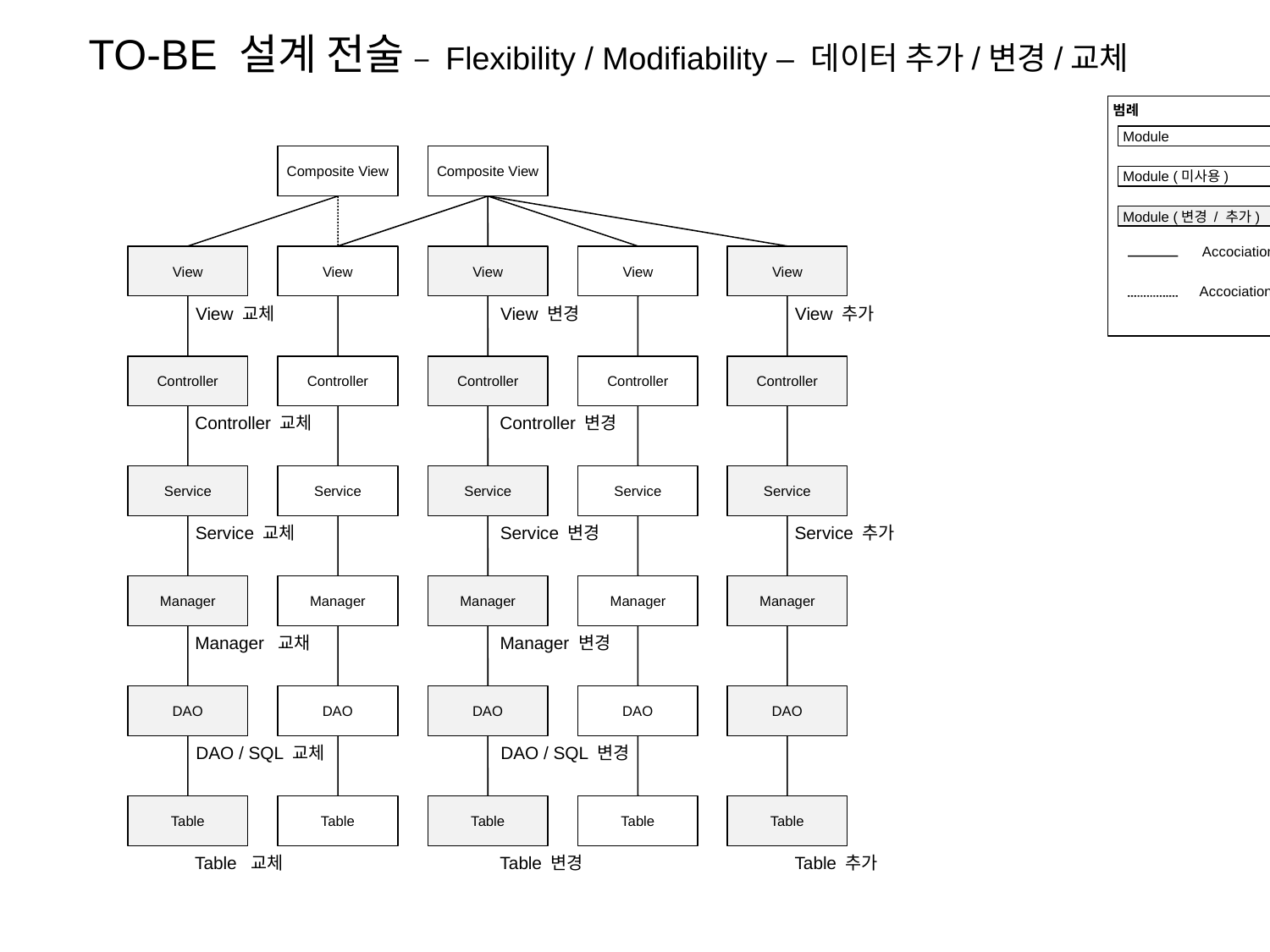

TO-BE 설계 전술 – Flexibility / Modifiability – 데이터 추가/변경/교체
범례
Module
Composite View
Composite View
Module (미사용)

Module (변경 / 추가)
Accociation
View
View
View
View
View

Accociation (미사용)

View 교체
View 변경
View 추가
Controller
Controller
Controller
Controller
Controller

Controller 교체
Controller 변경
Service
Service
Service
Service
Service
Service 교체

Service 변경

Service 추가

Manager
Manager
Manager
Manager
Manager
Manager  교채

Manager 변경

DAO
DAO
DAO
DAO
DAO

DAO / SQL 교체
DAO / SQL 변경
Table
Table
Table
Table
Table
Table  교체
Table 변경
Table 추가